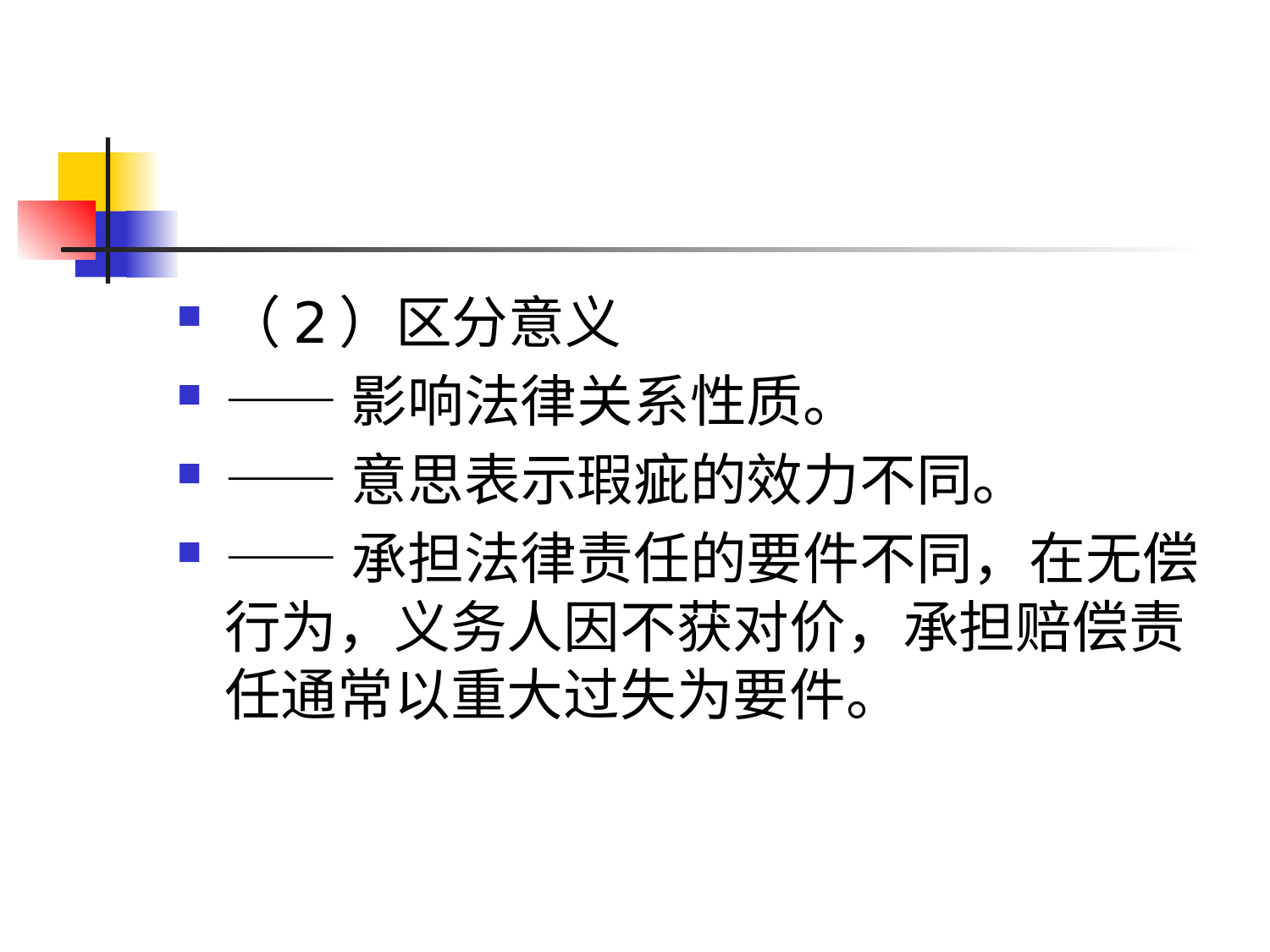

#
（2）区分意义
——影响法律关系性质。
——意思表示瑕疵的效力不同。
——承担法律责任的要件不同，在无偿行为，义务人因不获对价，承担赔偿责任通常以重大过失为要件。